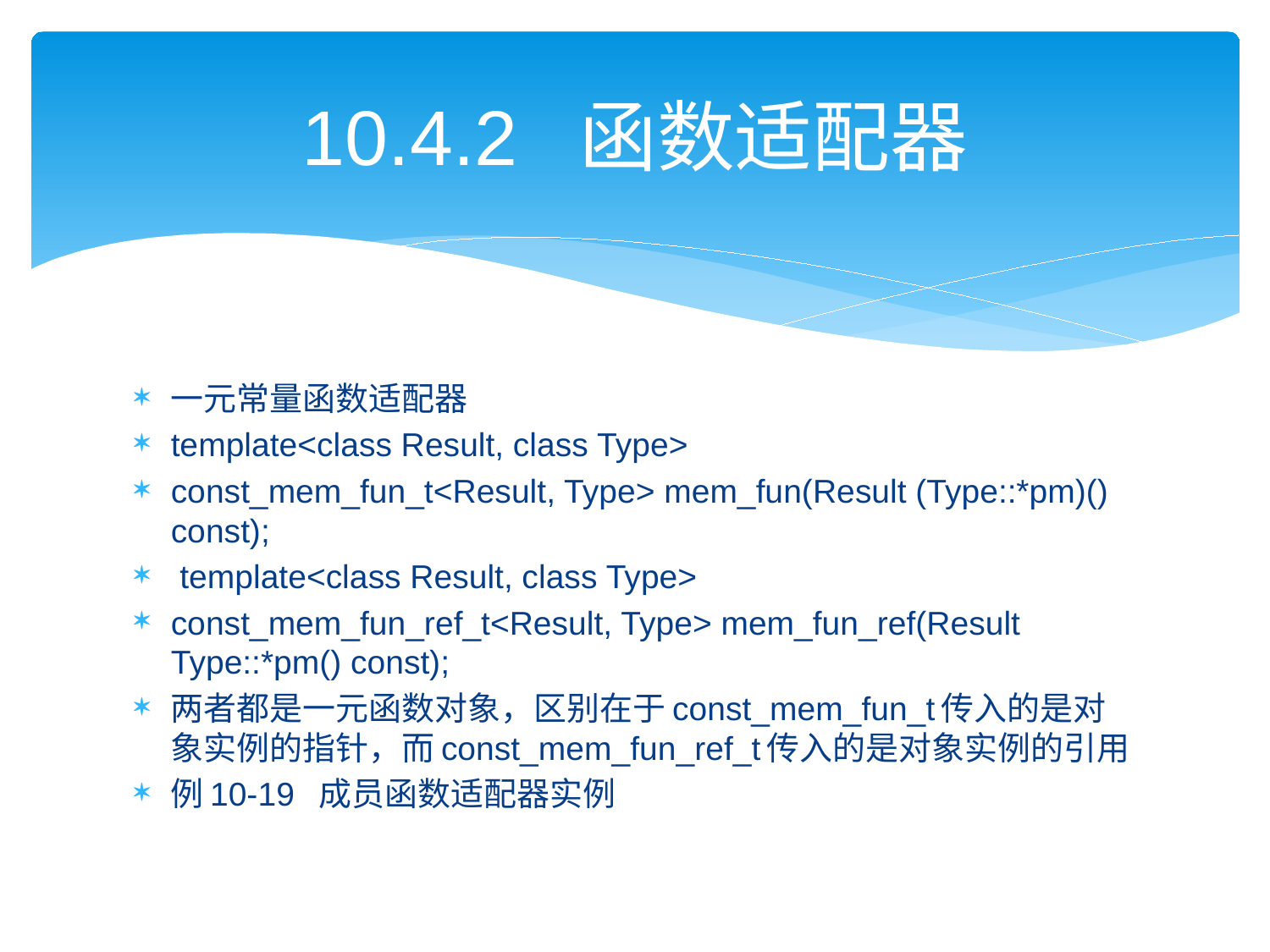

# 10.4.2  函数适配器
一元常量函数适配器
template<class Result, class Type>
const_mem_fun_t<Result, Type> mem_fun(Result (Type::*pm)() const);
 template<class Result, class Type>
const_mem_fun_ref_t<Result, Type> mem_fun_ref(Result Type::*pm() const);
两者都是一元函数对象，区别在于const_mem_fun_t传入的是对象实例的指针，而const_mem_fun_ref_t传入的是对象实例的引用
例10-19  成员函数适配器实例